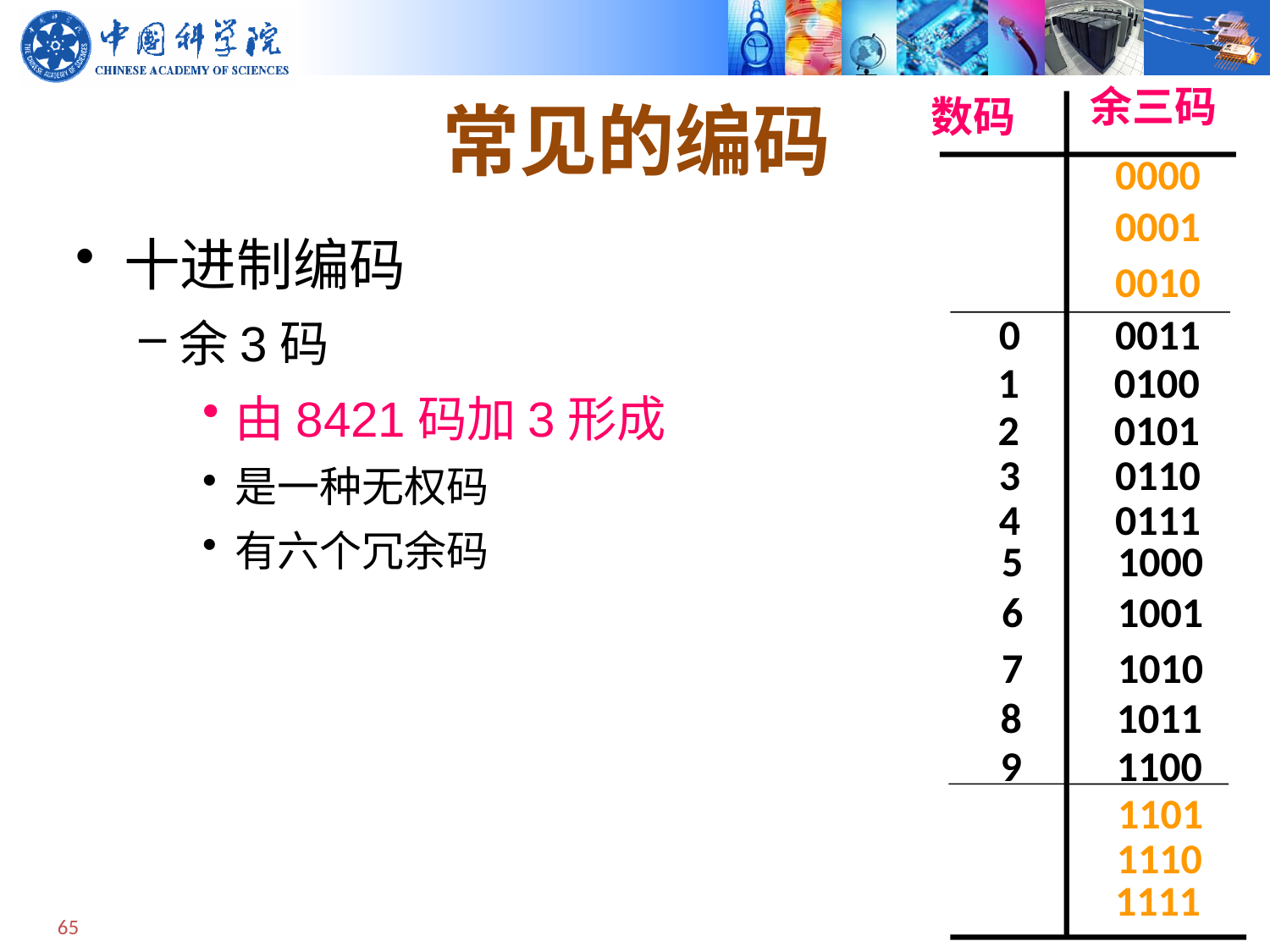

余三码
数码

0
1
2
3
4
5
6
7
8
9

0000
0001
0010
0011
0100
0101
0110
0111
1000
1001
1010
1011
1100
1101
1110
1111

# 常见的编码
十进制编码
余3码
由8421码加3形成
是一种无权码
有六个冗余码